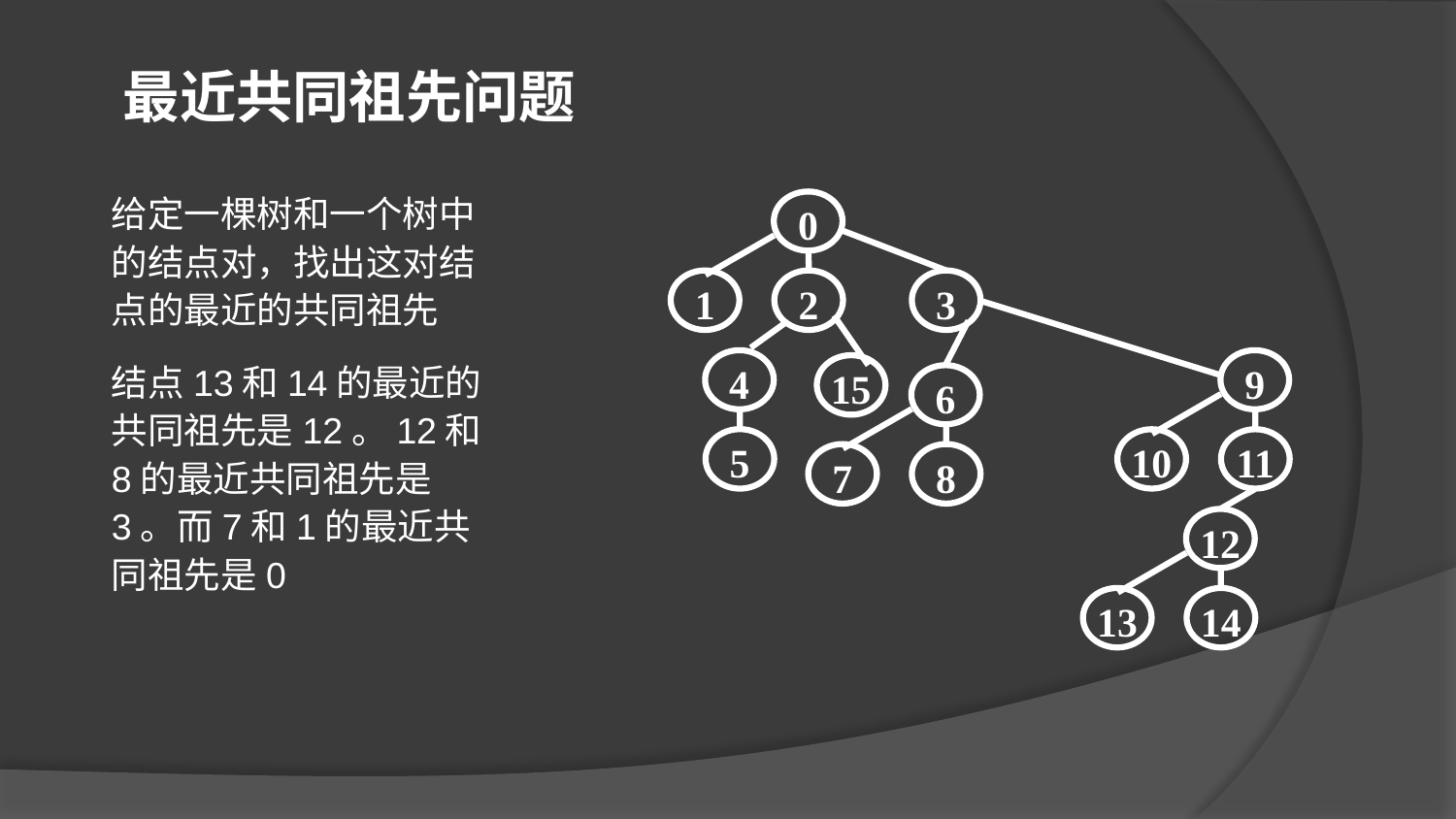

最近共同祖先问题
给定一棵树和一个树中的结点对，找出这对结点的最近的共同祖先
结点13和14的最近的共同祖先是12。12和8的最近共同祖先是3。而7和1的最近共同祖先是0
0

1
2
3

4
9
15
6

5
10
11
7
8

12

13
14